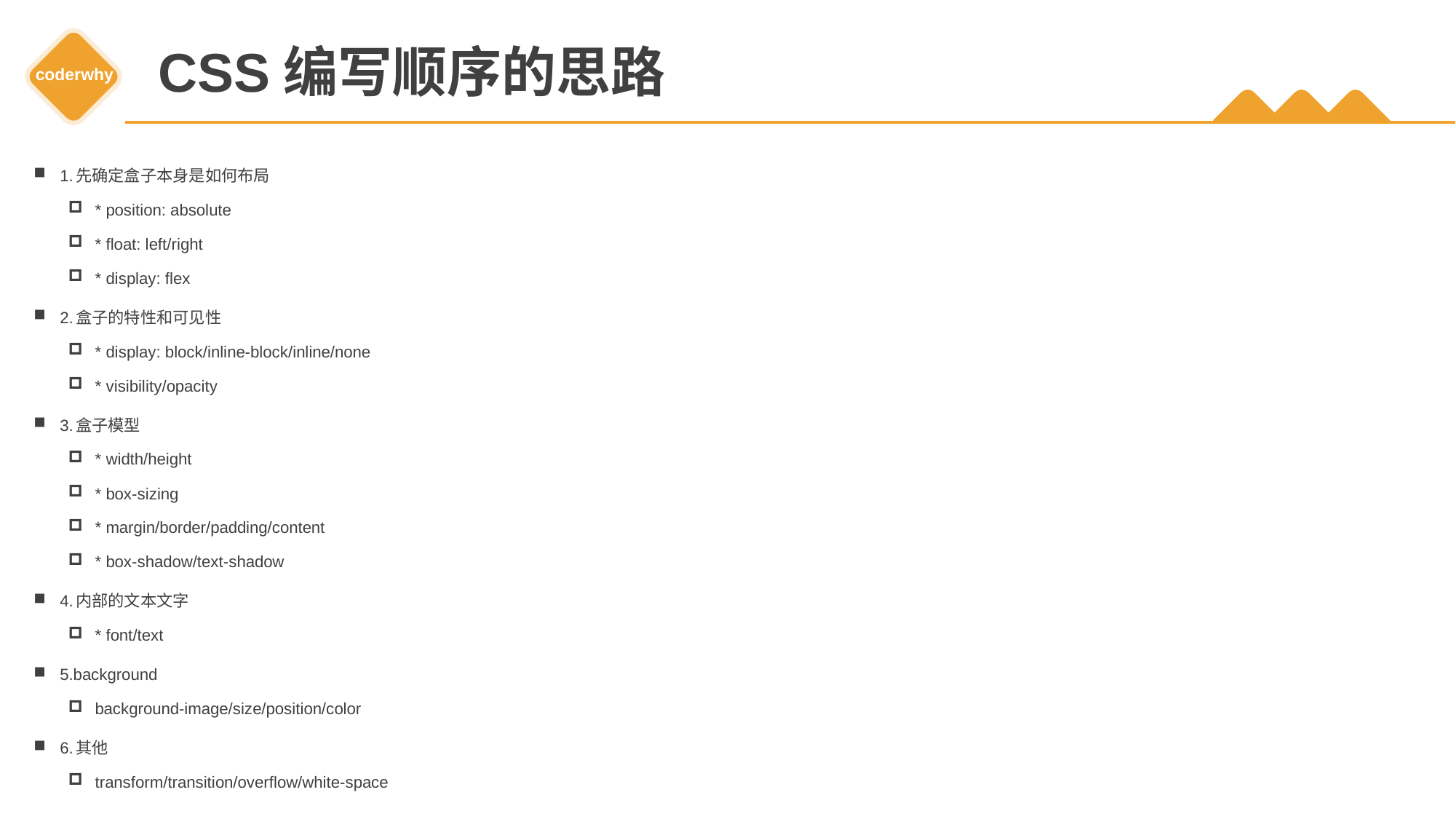

# CSS编写顺序的思路
1.先确定盒子本身是如何布局
* position: absolute
* float: left/right
* display: flex
2.盒子的特性和可见性
* display: block/inline-block/inline/none
* visibility/opacity
3.盒子模型
* width/height
* box-sizing
* margin/border/padding/content
* box-shadow/text-shadow
4.内部的文本文字
* font/text
5.background
background-image/size/position/color
6.其他
transform/transition/overflow/white-space